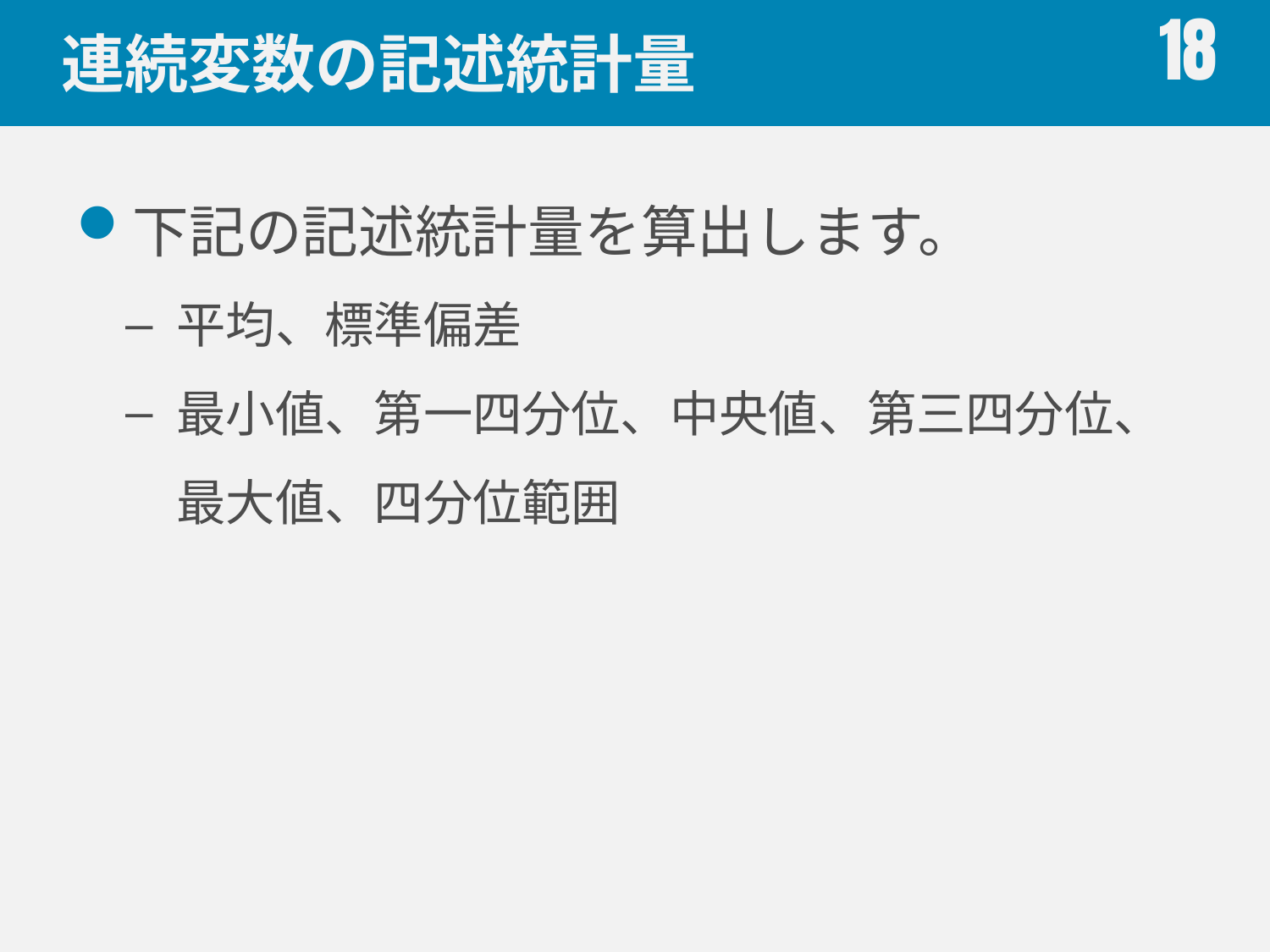

# 連続変数の記述統計量
 18
下記の記述統計量を算出します。
平均、標準偏差
最小値、第一四分位、中央値、第三四分位、最大値、四分位範囲